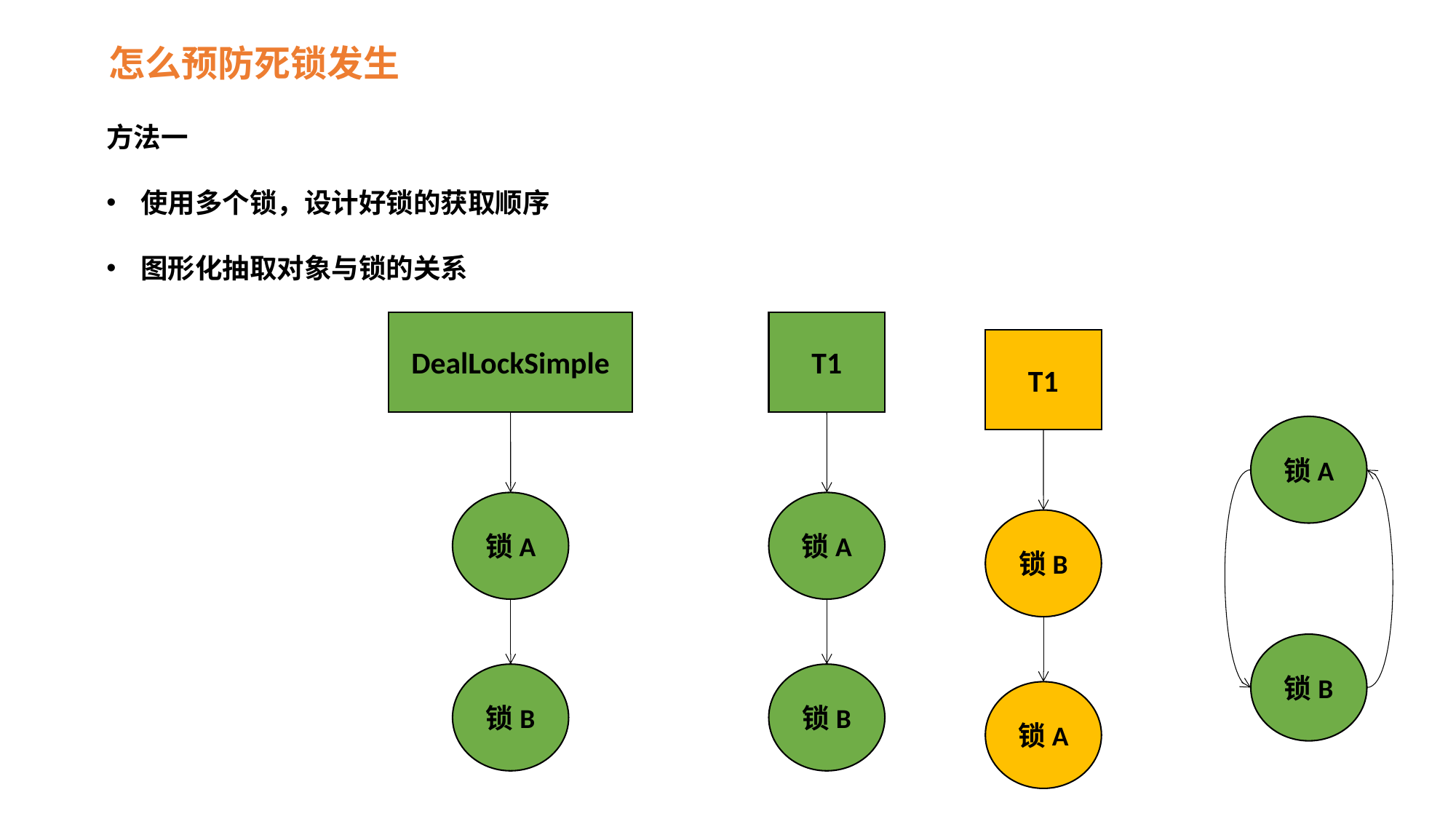

怎么预防死锁发生
方法一

使用多个锁，设计好锁的获取顺序

图形化抽取对象与锁的关系
DealLockSimple
T1
T1
锁A
锁A
锁A
锁B
锁B
锁B
锁B
锁A